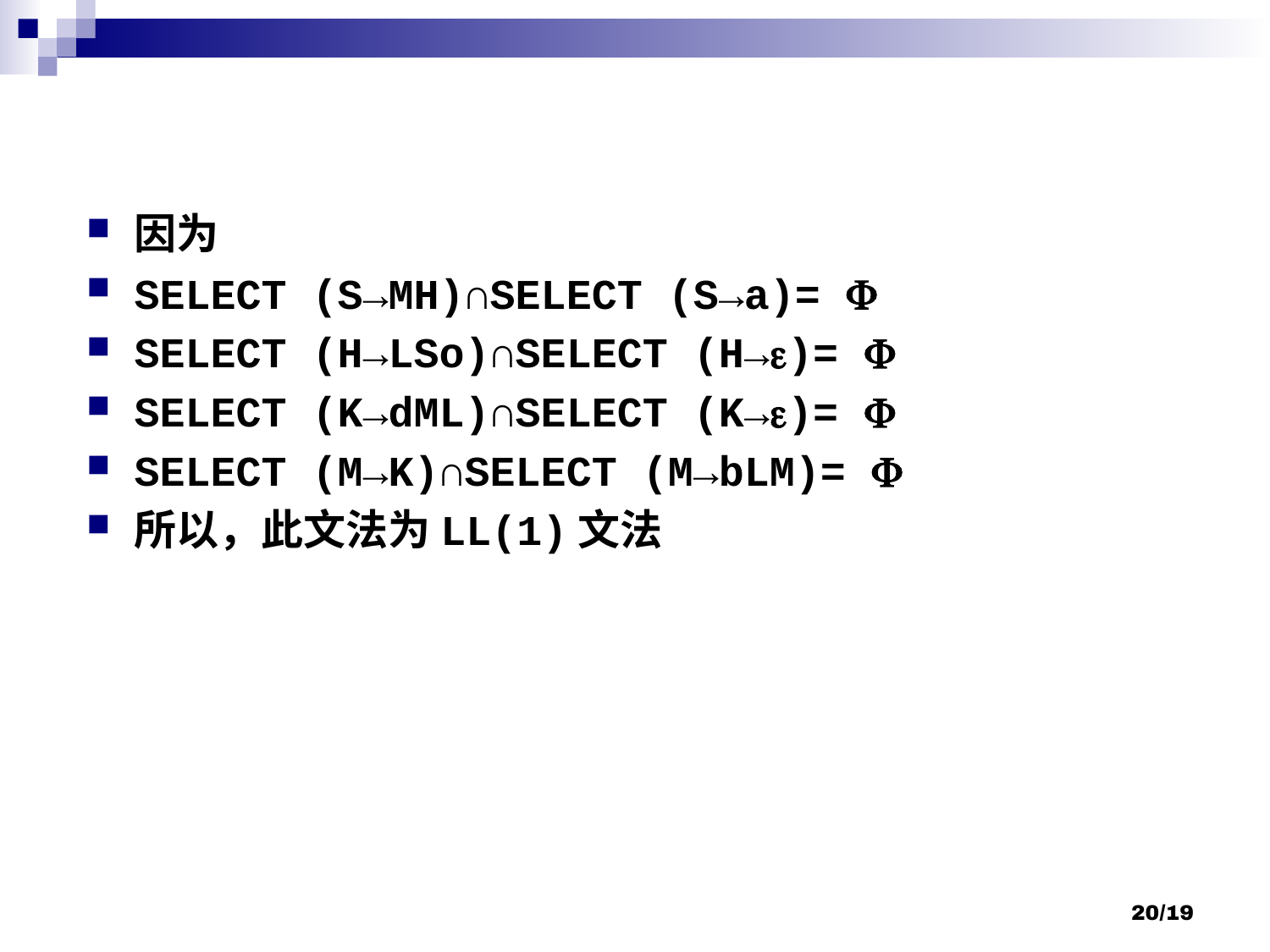

因为
SELECT (S→MH)∩SELECT (S→a)= Φ
SELECT (H→LSo)∩SELECT (H→ε)= Φ
SELECT (K→dML)∩SELECT (K→ε)= Φ
SELECT (M→K)∩SELECT (M→bLM)= Φ
所以，此文法为LL(1)文法
20/19